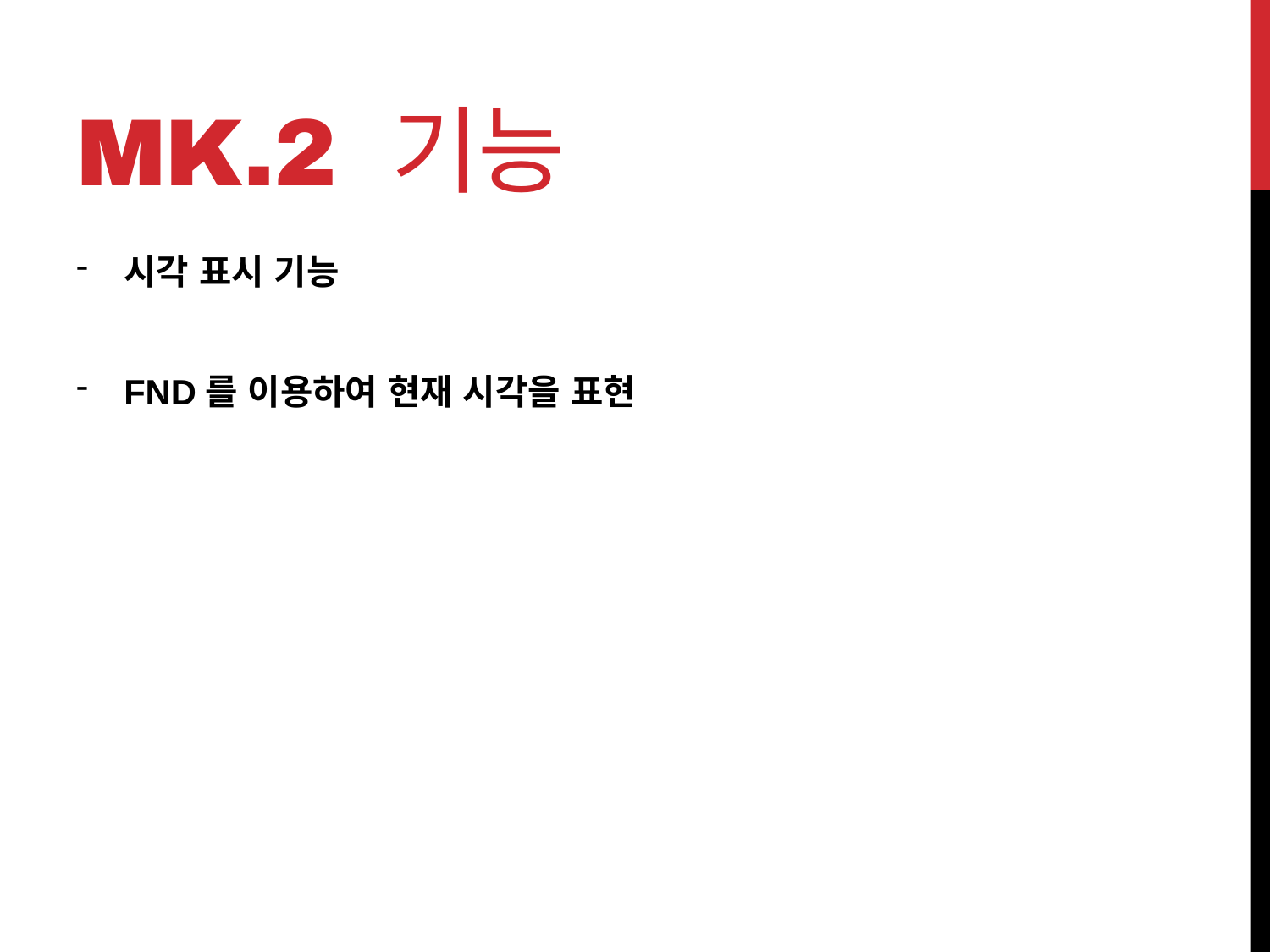

# MK.2 기능
시각 표시 기능

FND를 이용하여 현재 시각을 표현